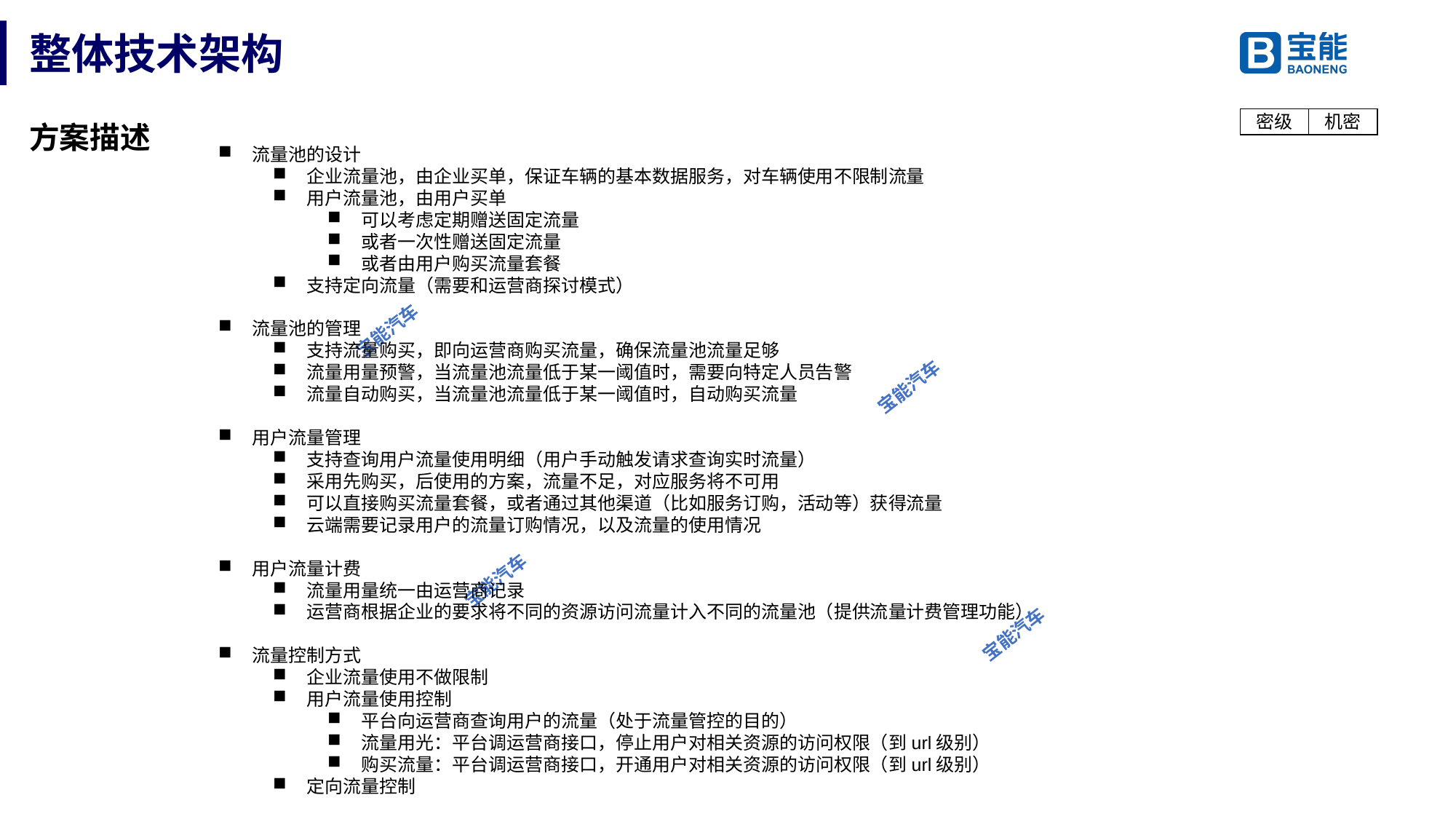

# 整体技术架构
方案描述
流量池的设计
企业流量池，由企业买单，保证车辆的基本数据服务，对车辆使用不限制流量
用户流量池，由用户买单
可以考虑定期赠送固定流量
或者一次性赠送固定流量
或者由用户购买流量套餐
支持定向流量（需要和运营商探讨模式）

流量池的管理
支持流量购买，即向运营商购买流量，确保流量池流量足够
流量用量预警，当流量池流量低于某一阈值时，需要向特定人员告警
流量自动购买，当流量池流量低于某一阈值时，自动购买流量

用户流量管理
支持查询用户流量使用明细（用户手动触发请求查询实时流量）
采用先购买，后使用的方案，流量不足，对应服务将不可用
可以直接购买流量套餐，或者通过其他渠道（比如服务订购，活动等）获得流量
云端需要记录用户的流量订购情况，以及流量的使用情况

用户流量计费
流量用量统一由运营商记录
运营商根据企业的要求将不同的资源访问流量计入不同的流量池（提供流量计费管理功能）

流量控制方式
企业流量使用不做限制
用户流量使用控制
平台向运营商查询用户的流量（处于流量管控的目的）
流量用光：平台调运营商接口，停止用户对相关资源的访问权限（到url级别）
购买流量：平台调运营商接口，开通用户对相关资源的访问权限（到url级别）
定向流量控制
3